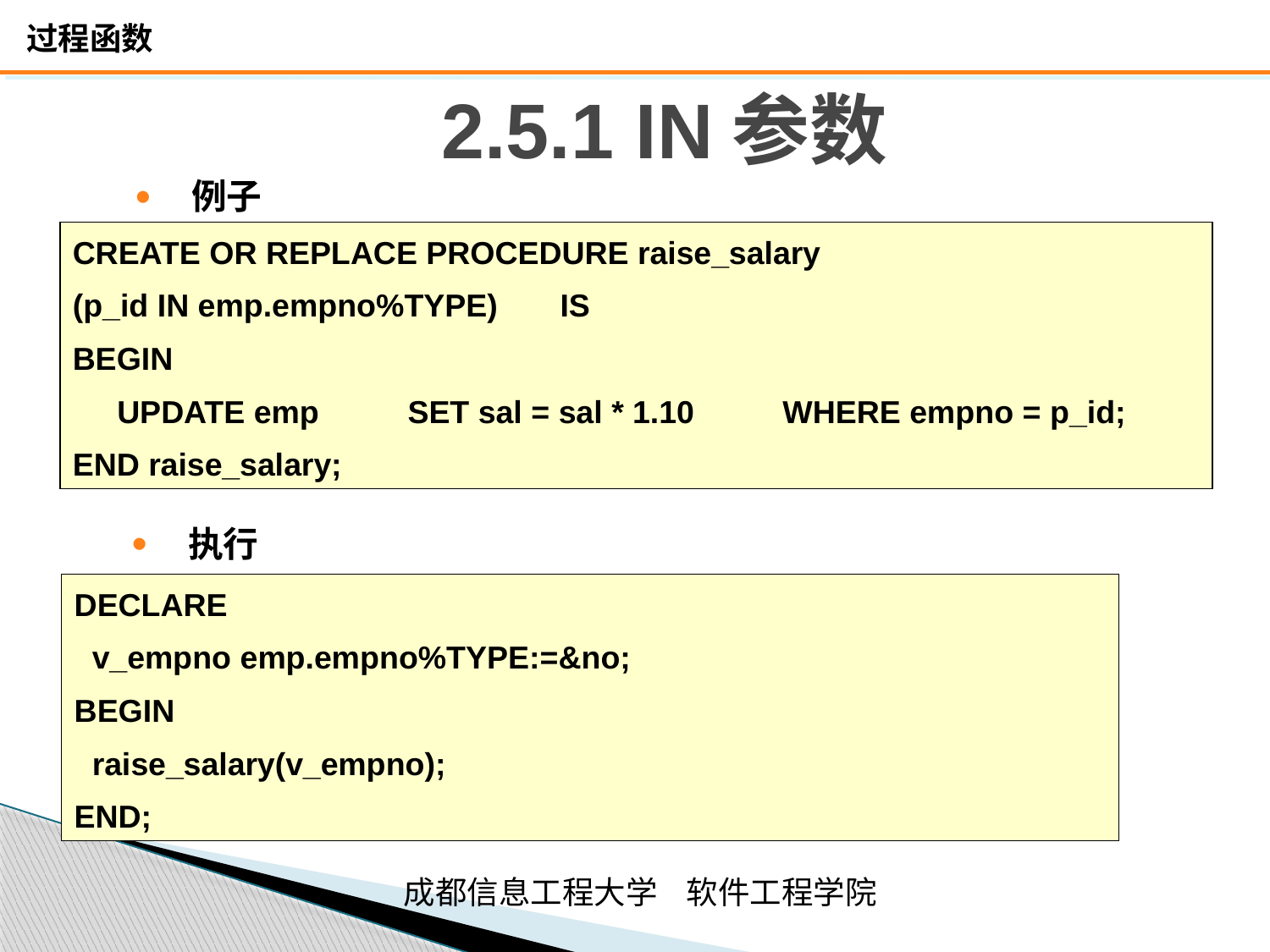

# 2.5.1 IN参数
例子
CREATE OR REPLACE PROCEDURE raise_salary
(p_id IN emp.empno%TYPE)       IS
BEGIN
     UPDATE emp          SET sal = sal * 1.10          WHERE empno = p_id;
END raise_salary;
执行
DECLARE
  v_empno emp.empno%TYPE:=&no;
BEGIN
  raise_salary(v_empno);
END;